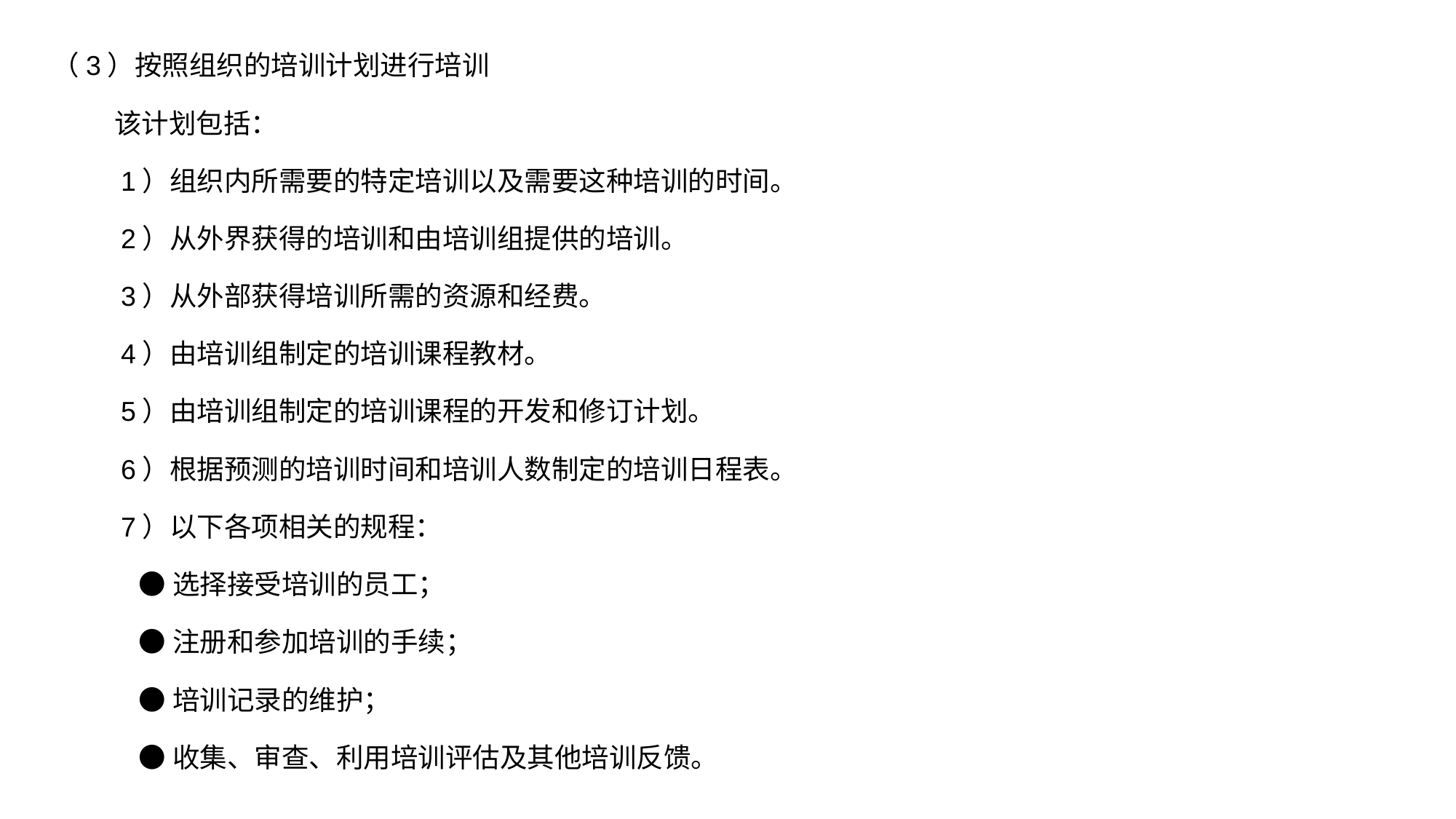

（3）按照组织的培训计划进行培训
         该计划包括：
         1）组织内所需要的特定培训以及需要这种培训的时间。
         2）从外界获得的培训和由培训组提供的培训。
         3）从外部获得培训所需的资源和经费。
         4）由培训组制定的培训课程教材。
         5）由培训组制定的培训课程的开发和修订计划。
         6）根据预测的培训时间和培训人数制定的培训日程表。
         7）以下各项相关的规程：
              ●选择接受培训的员工；
              ●注册和参加培训的手续；
              ●培训记录的维护；
              ●收集、审查、利用培训评估及其他培训反馈。